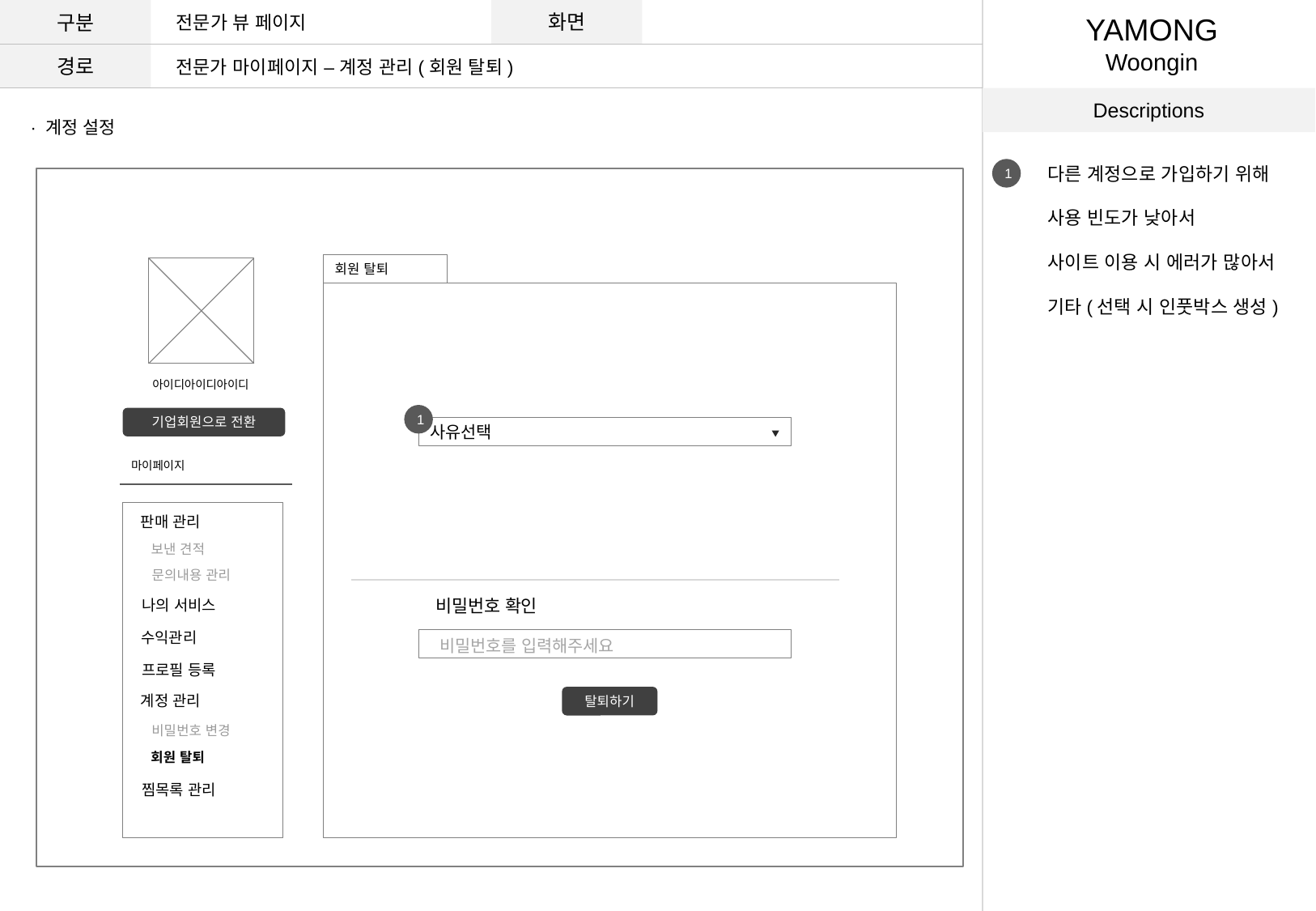

구분
화면
전문가 뷰 페이지
YAMONG
Woongin
경로
전문가 마이페이지 – 계정 관리(회원 탈퇴)
Descriptions
· 계정 설정
다른 계정으로 가입하기 위해

사용 빈도가 낮아서

사이트 이용 시 에러가 많아서

기타(선택 시 인풋박스 생성)
1

회원 탈퇴

아이디아이디아이디

1
기업회원으로 전환
사유선택

마이페이지

판매 관리
보낸 견적
문의내용 관리
비밀번호 확인
나의 서비스
수익관리

비밀번호를 입력해주세요
프로필 등록
계정 관리
탈퇴하기
비밀번호 변경
회원 탈퇴
찜목록 관리